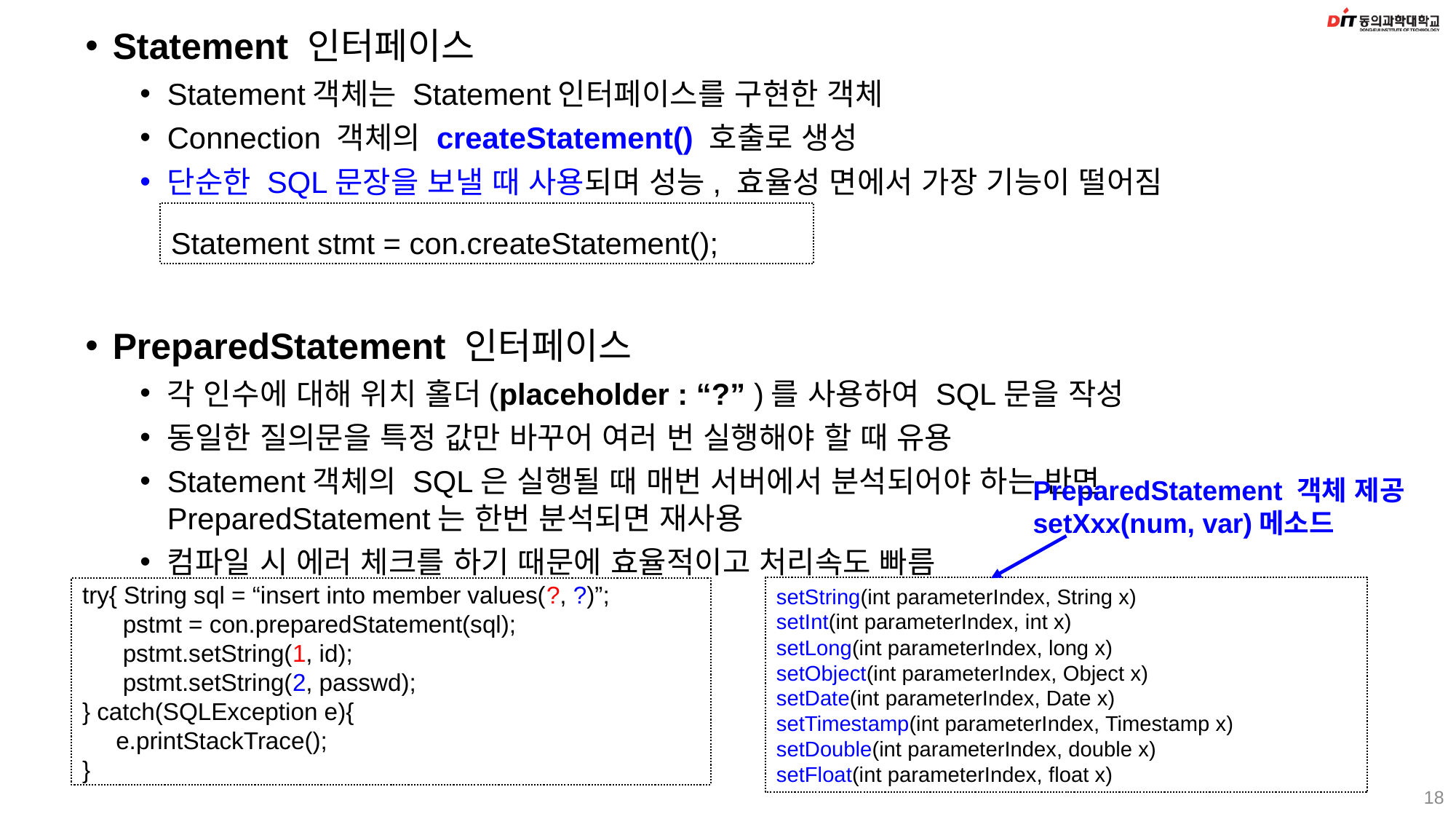

Statement 인터페이스
Statement객체는 Statement인터페이스를 구현한 객체
Connection 객체의 createStatement() 호출로 생성
단순한 SQL문장을 보낼 때 사용되며 성능, 효율성 면에서 가장 기능이 떨어짐

PreparedStatement 인터페이스
각 인수에 대해 위치 홀더(placeholder : “?” )를 사용하여 SQL문을 작성
동일한 질의문을 특정 값만 바꾸어 여러 번 실행해야 할 때 유용
Statement객체의 SQL은 실행될 때 매번 서버에서 분석되어야 하는 반면 PreparedStatement는 한번 분석되면 재사용
컴파일 시 에러 체크를 하기 때문에 효율적이고 처리속도 빠름

Statement stmt = con.createStatement();
PreparedStatement 객체 제공 setXxx(num, var)메소드
setString(int parameterIndex, String x)
setInt(int parameterIndex, int x)
setLong(int parameterIndex, long x)
setObject(int parameterIndex, Object x)
setDate(int parameterIndex, Date x)
setTimestamp(int parameterIndex, Timestamp x)
setDouble(int parameterIndex, double x)
setFloat(int parameterIndex, float x)
try{ String sql = “insert into member values(?, ?)”;
      pstmt = con.preparedStatement(sql);
      pstmt.setString(1, id);
      pstmt.setString(2, passwd);
} catch(SQLException e){
     e.printStackTrace();
}
18